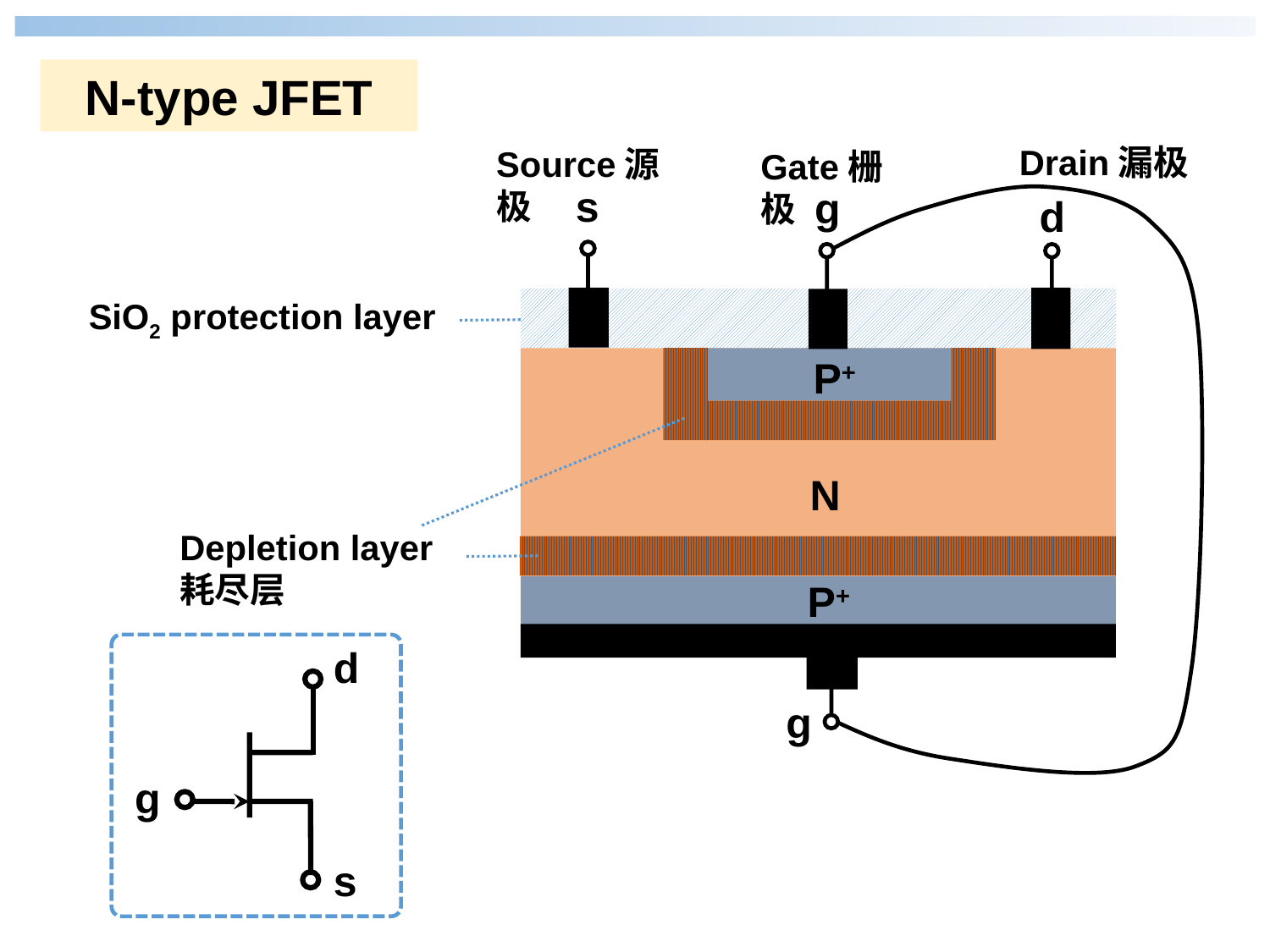

N-type JFET
Drain漏极
Source源极
Gate栅极
s
g
d

P+

N
P+

g

SiO2 protection layer
Depletion layer耗尽层

d

g
s